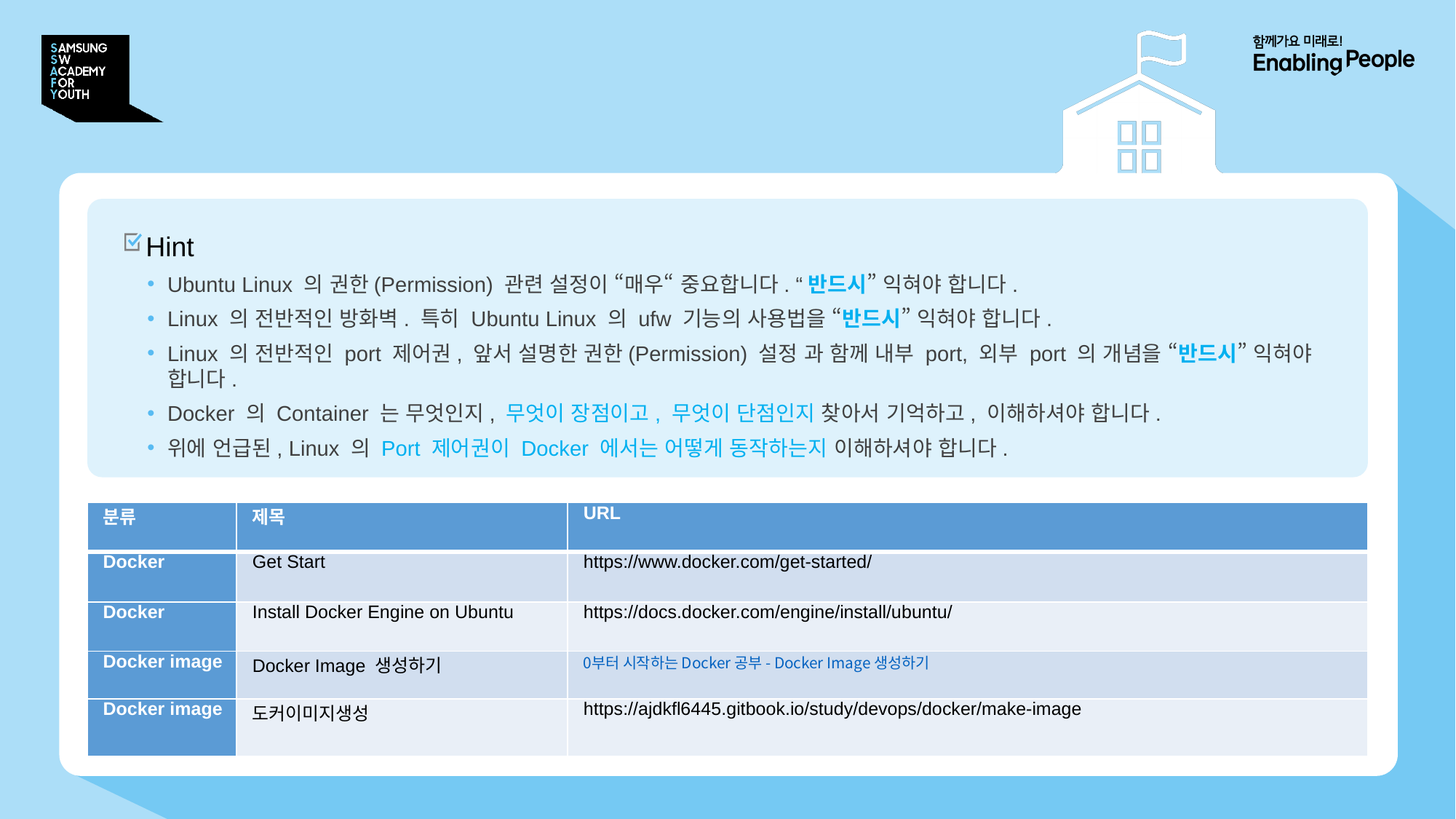

# 필수지식 학습

Hint
Ubuntu Linux 의 권한(Permission) 관련 설정이 “매우“ 중요합니다. “반드시” 익혀야 합니다.
Linux 의 전반적인 방화벽. 특히 Ubuntu Linux 의 ufw 기능의 사용법을 “반드시” 익혀야 합니다.
Linux 의 전반적인 port 제어권, 앞서 설명한 권한(Permission) 설정 과 함께 내부 port, 외부 port 의 개념을 “반드시” 익혀야 합니다.
Docker 의 Container 는 무엇인지, 무엇이 장점이고, 무엇이 단점인지 찾아서 기억하고, 이해하셔야 합니다.
위에 언급된, Linux 의 Port 제어권이 Docker 에서는 어떻게 동작하는지 이해하셔야 합니다.

| 분류 | 제목 | URL |
| --- | --- | --- |
| Docker | Get Start | https://www.docker.com/get-started/ |
| Docker | Install Docker Engine on Ubuntu | https://docs.docker.com/engine/install/ubuntu/ |
| Docker image | Docker Image 생성하기 | 0부터 시작하는 Docker 공부 - Docker Image 생성하기 |
| Docker image | 도커이미지생성 | https://ajdkfl6445.gitbook.io/study/devops/docker/make-image |